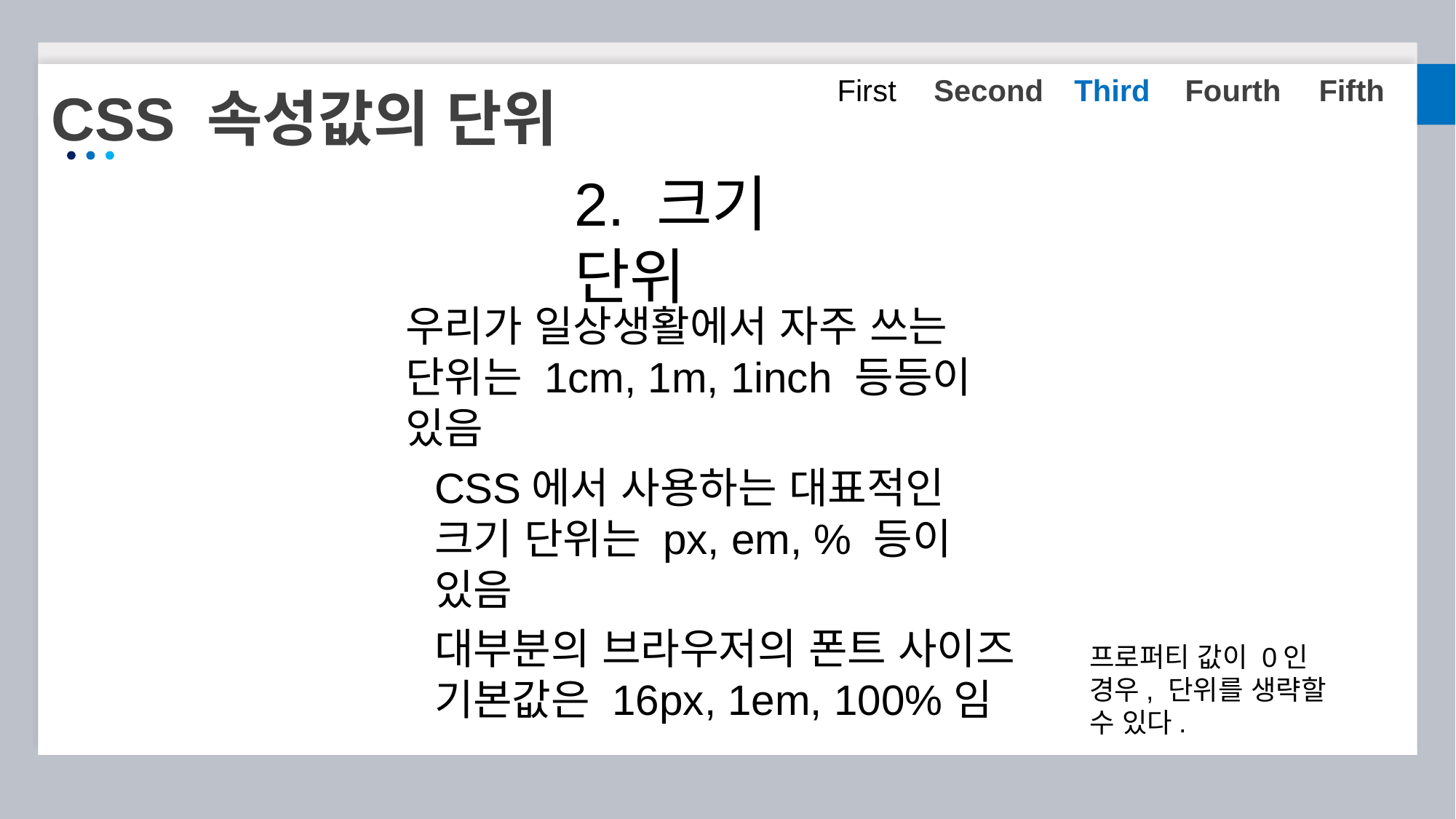

First
Second
Third
Fourth
Fifth
CSS 속성값의 단위

2. 크기 단위
우리가 일상생활에서 자주 쓰는
단위는 1cm, 1m, 1inch 등등이 있음
CSS에서 사용하는 대표적인
크기 단위는 px, em, % 등이 있음
대부분의 브라우저의 폰트 사이즈
기본값은 16px, 1em, 100%임
프로퍼티 값이 0인 경우, 단위를 생략할 수 있다.